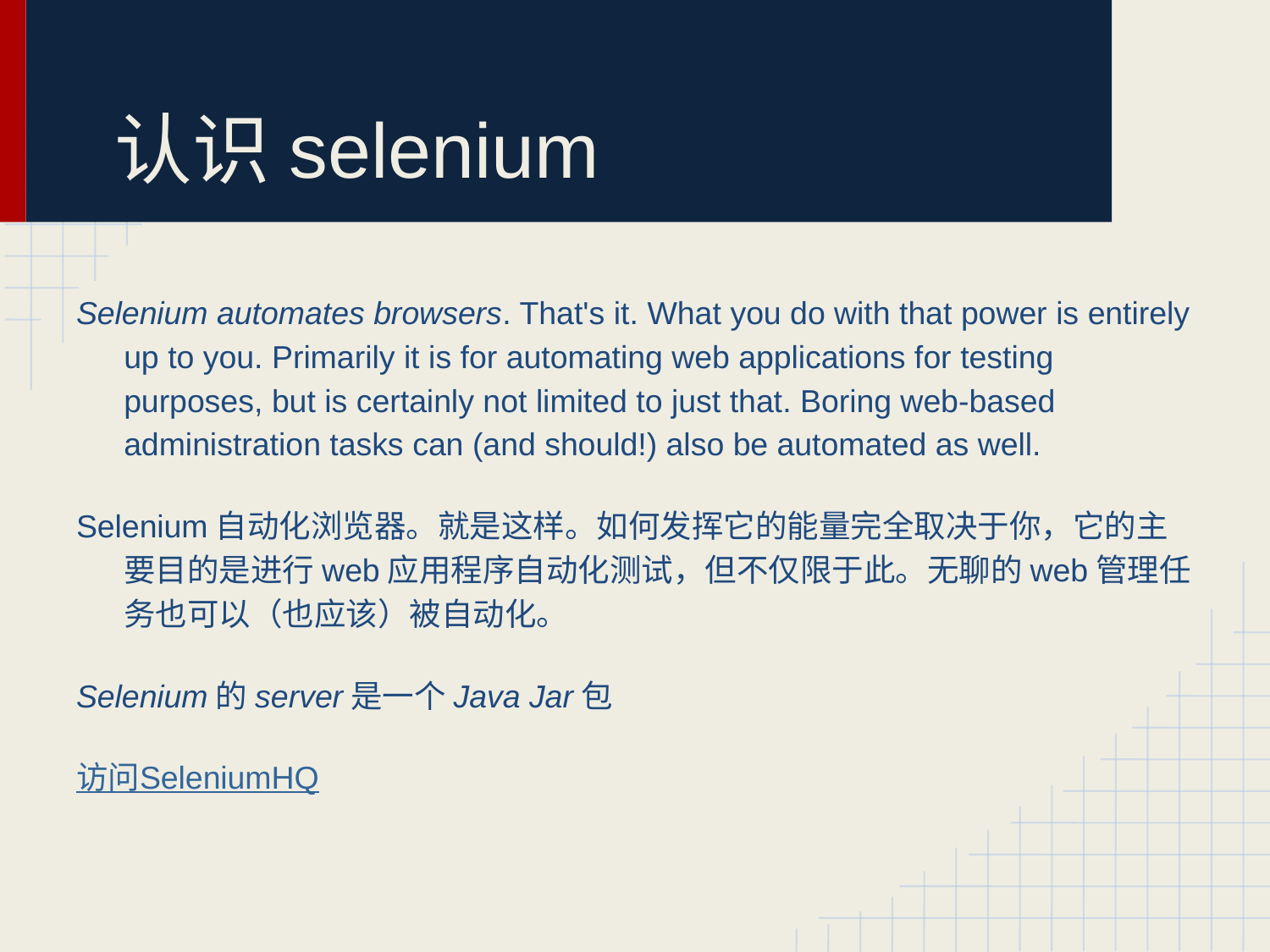

# 认识selenium

Selenium automates browsers. That's it. What you do with that power is entirely up to you. Primarily it is for automating web applications for testing purposes, but is certainly not limited to just that. Boring web-based administration tasks can (and should!) also be automated as well.

Selenium自动化浏览器。就是这样。如何发挥它的能量完全取决于你，它的主要目的是进行web应用程序自动化测试，但不仅限于此。无聊的web管理任务也可以（也应该）被自动化。

Selenium的server是一个Java Jar包

访问SeleniumHQ